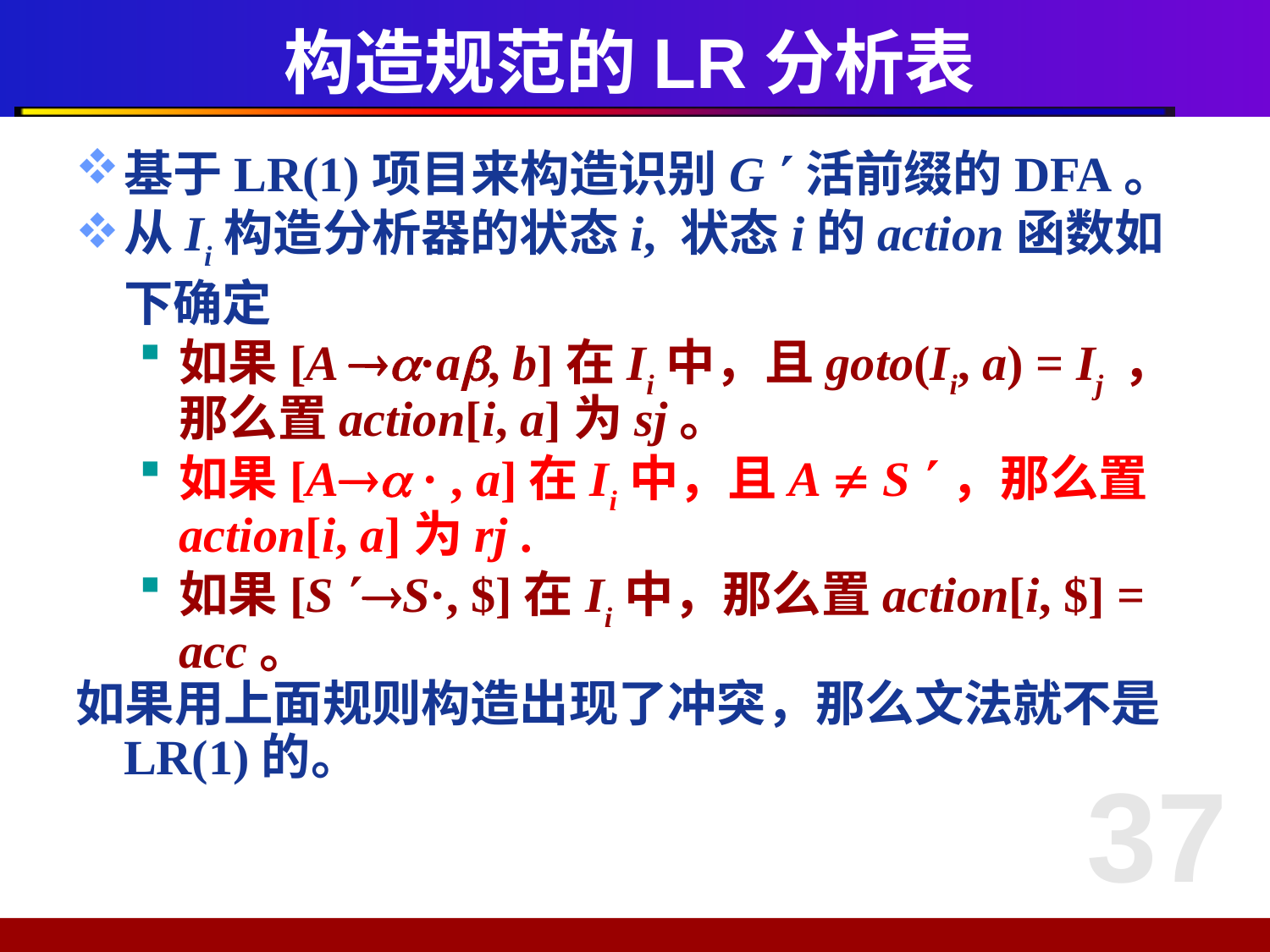

# 构造规范的LR分析表
基于LR(1)项目来构造识别G ′活前缀的DFA。
从Ii构造分析器的状态i, 状态i的action函数如下确定
如果[A →α·aβ, b]在Ii中，且goto(Ii, a) = Ij ，那么置action[i, a]为sj。
如果[A→α · , a]在Ii中，且A ≠ S ′，那么置action[i, a]为rj .
如果[S ′→S·, $]在Ii中，那么置action[i, $] = acc。
如果用上面规则构造出现了冲突，那么文法就不是LR(1)的。

37